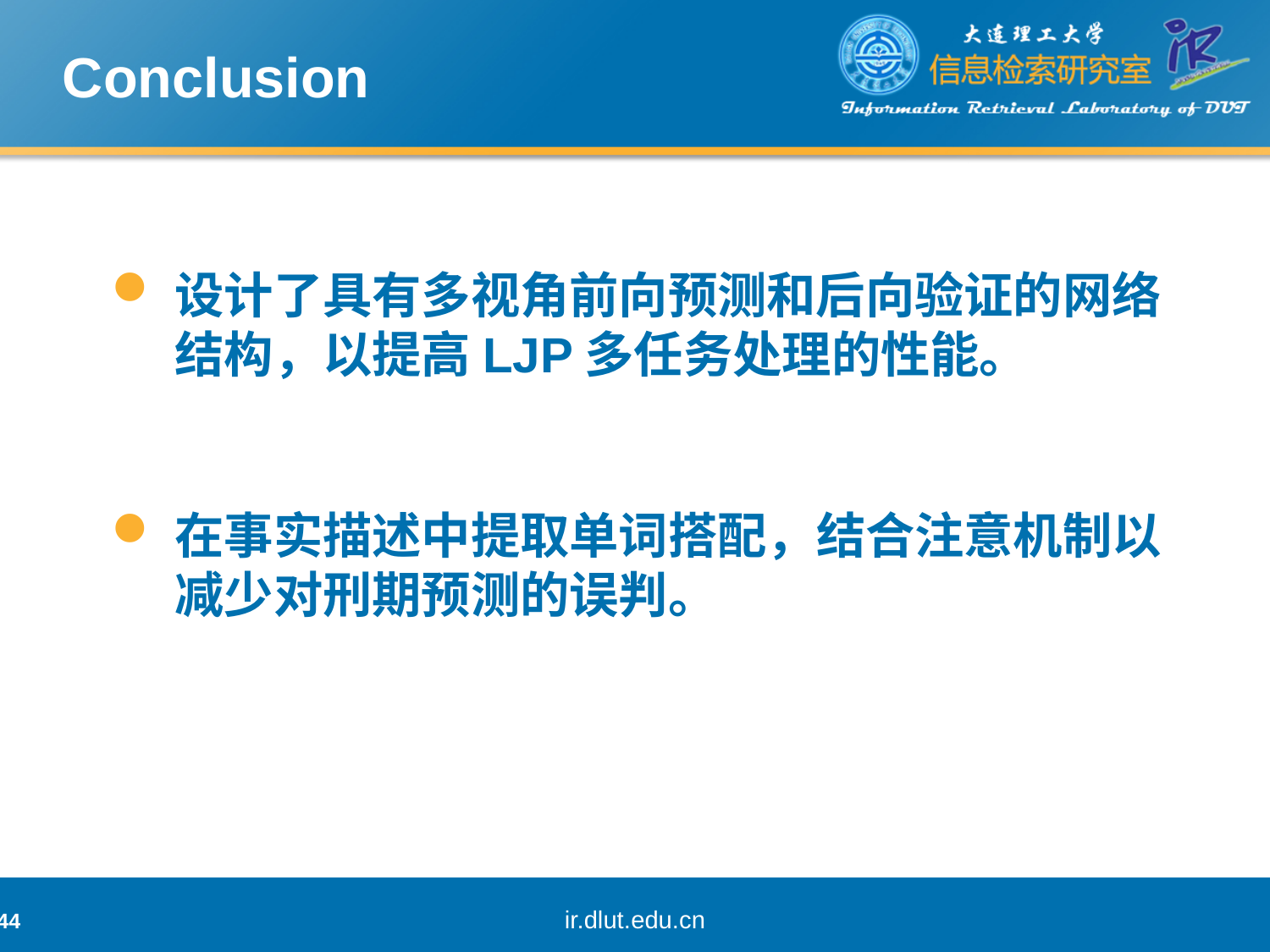

# Conclusion
设计了具有多视角前向预测和后向验证的网络结构，以提高LJP多任务处理的性能。
在事实描述中提取单词搭配，结合注意机制以减少对刑期预测的误判。